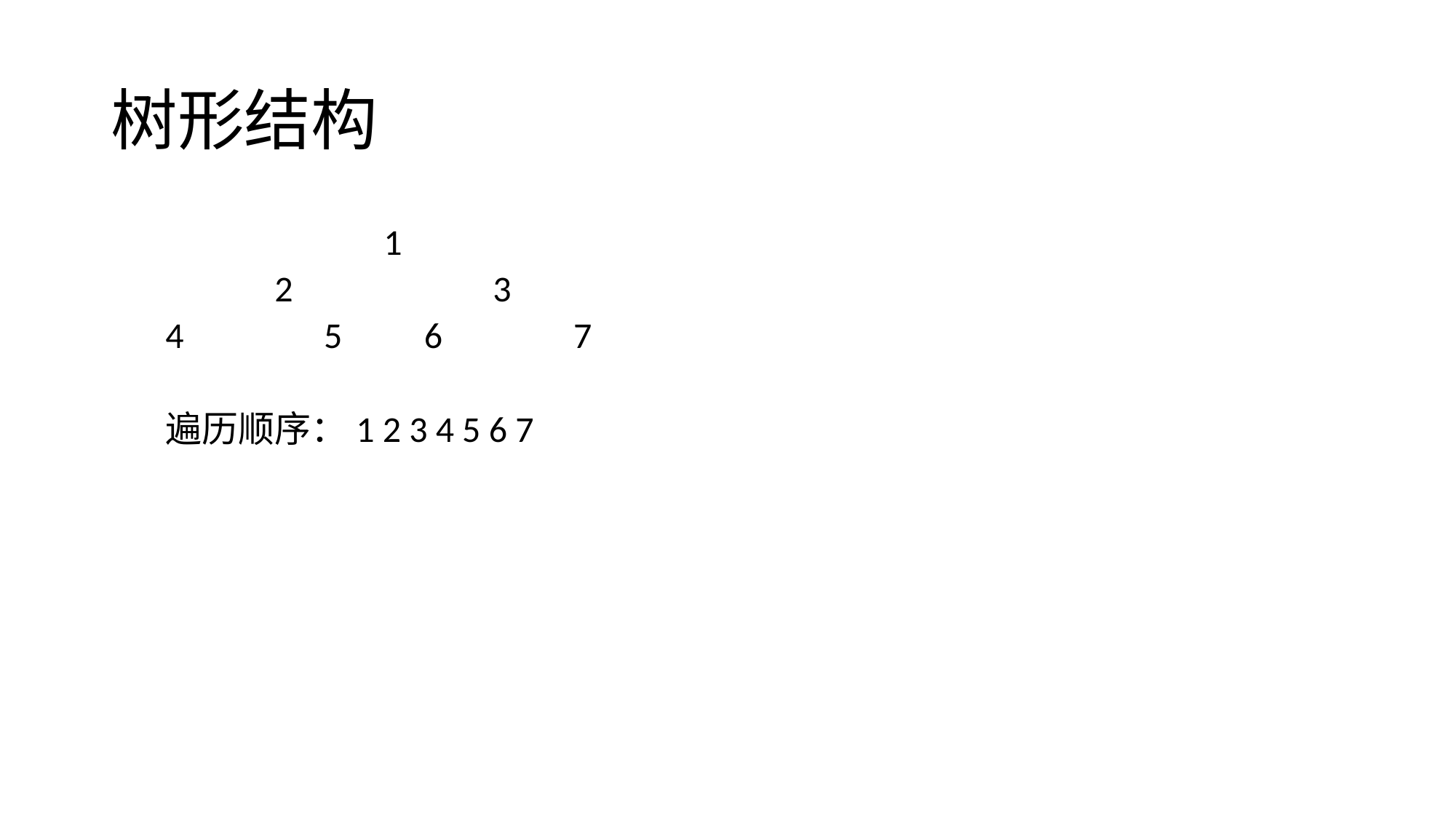

# 树形结构
		1
	2		3
4	      5          6                7

遍历顺序：1 2 3 4 5 6 7